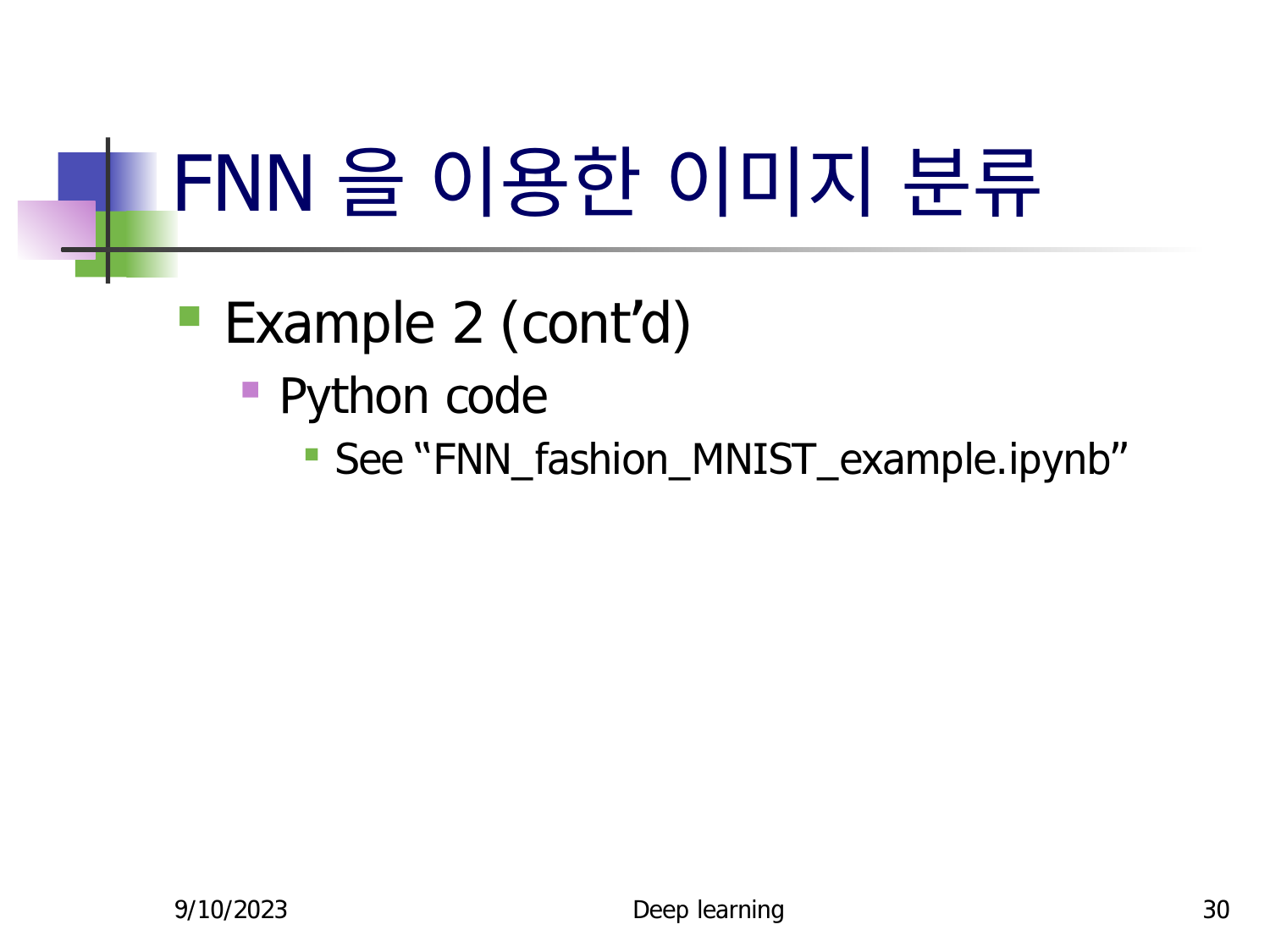

# FNN을 이용한 이미지 분류
Example 2 (cont’d)
Python code
See “FNN_fashion_MNIST_example.ipynb”
9/10/2023
Deep learning
30